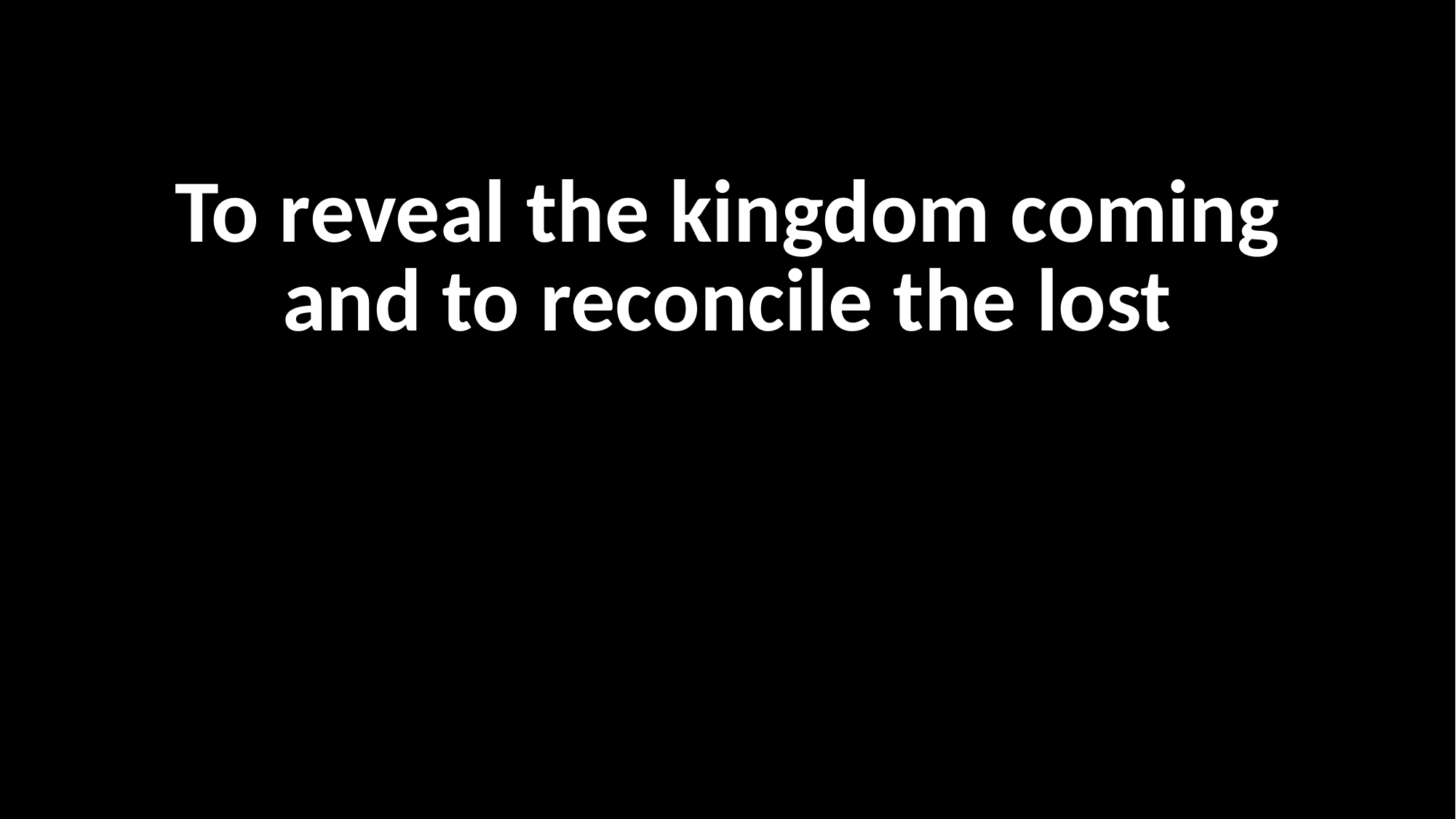

To reveal the kingdom coming
and to reconcile the lost

할렐루야 할렐루야 할렐루야
예슈아 예슈아